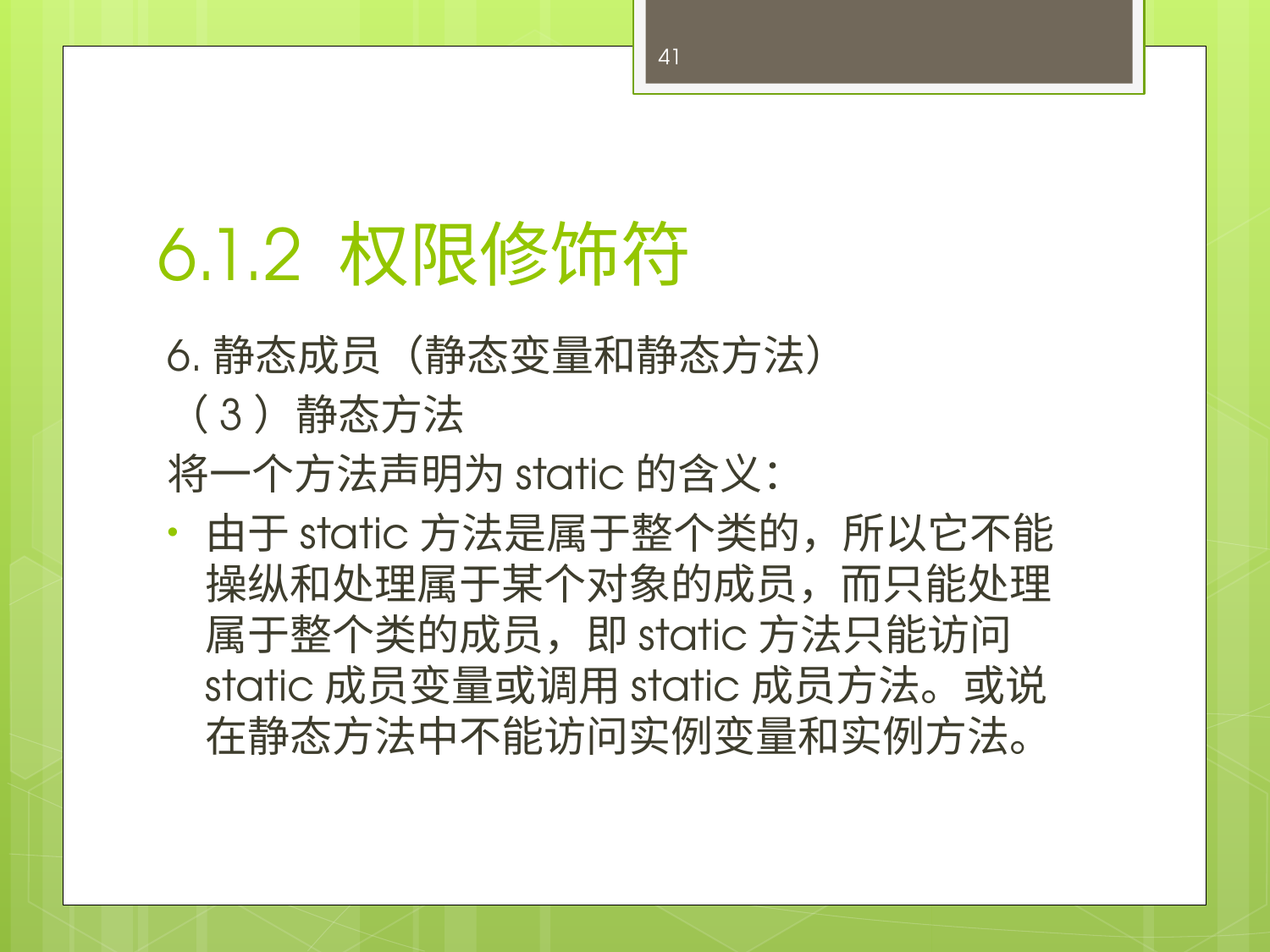

41
# 6.1.2 权限修饰符
6.静态成员（静态变量和静态方法）
（3）静态方法
将一个方法声明为static的含义：
由于static方法是属于整个类的，所以它不能操纵和处理属于某个对象的成员，而只能处理属于整个类的成员，即static方法只能访问static成员变量或调用static成员方法。或说在静态方法中不能访问实例变量和实例方法。